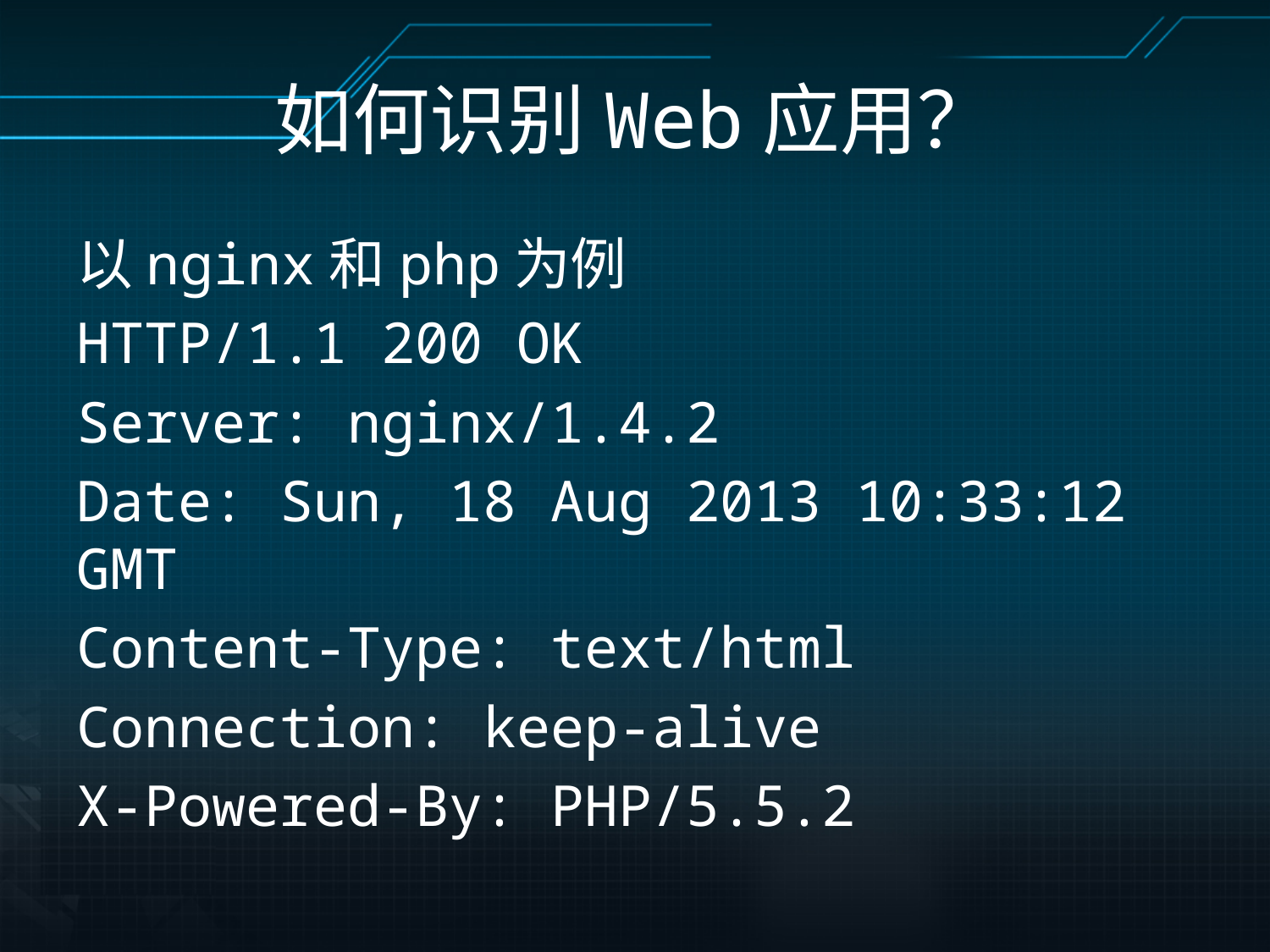

# 如何识别Web应用？
以nginx和php为例
HTTP/1.1 200 OK
Server: nginx/1.4.2
Date: Sun, 18 Aug 2013 10:33:12 GMT
Content-Type: text/html
Connection: keep-alive
X-Powered-By: PHP/5.5.2